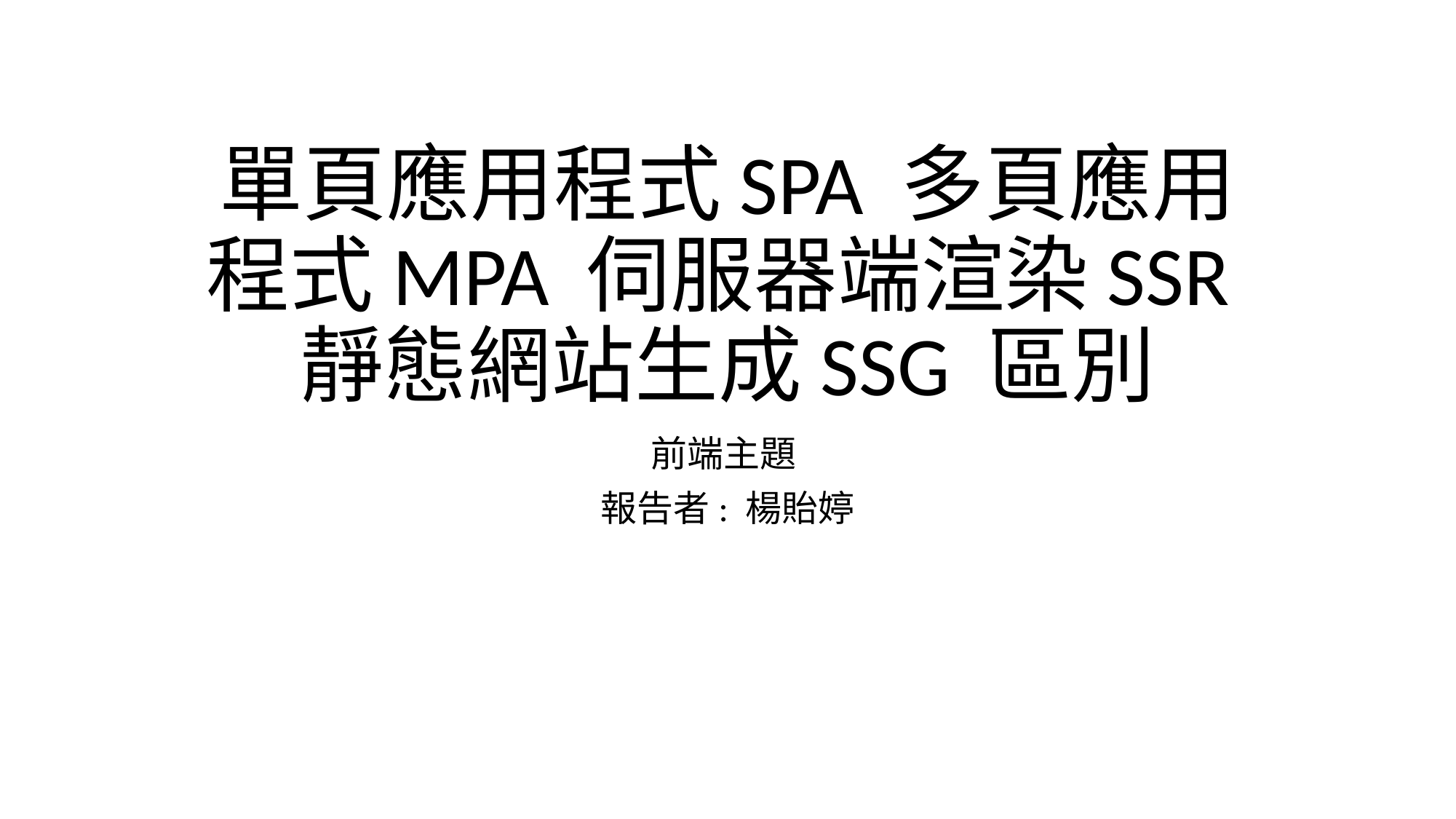

# 單頁應用程式SPA 多頁應用程式MPA 伺服器端渲染SSR  靜態網站生成SSG 區別
前端主題
報告者: 楊貽婷